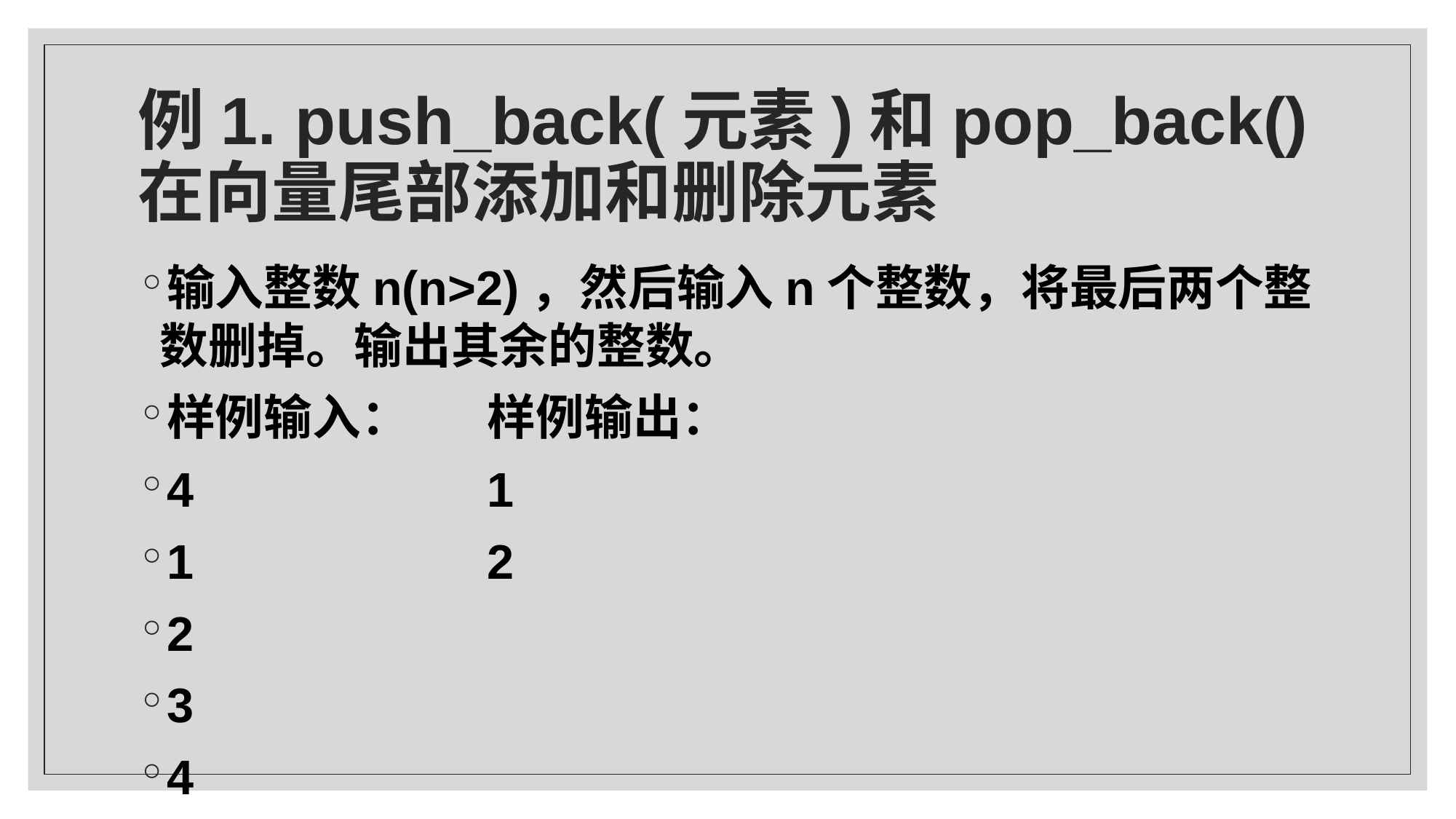

# 例1. push_back(元素)和pop_back()在向量尾部添加和删除元素
输入整数n(n>2)，然后输入n个整数，将最后两个整数删掉。输出其余的整数。
样例输入：	样例输出：
4			1
1			2
2
3
4